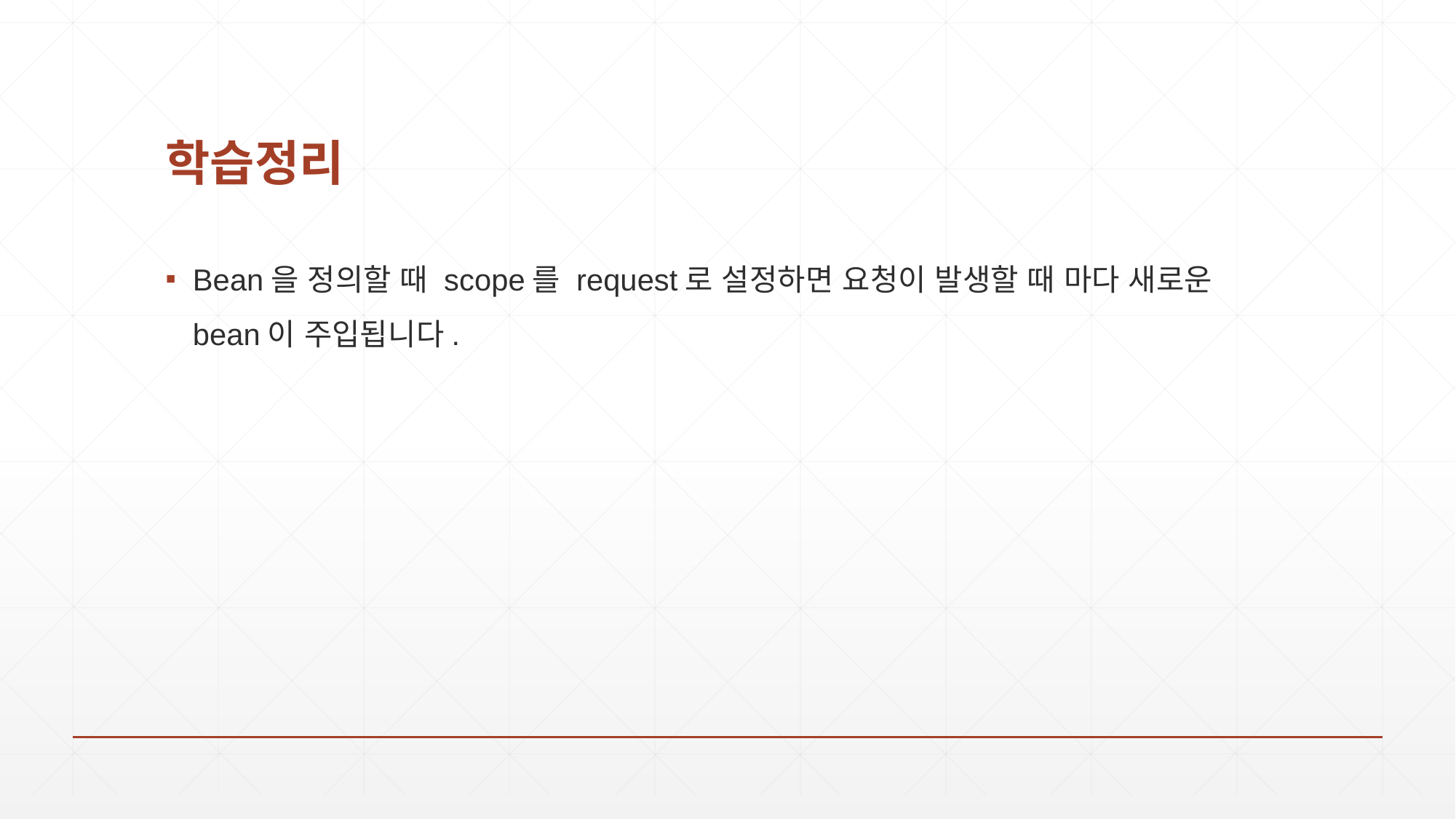

# 학습정리
Bean을 정의할 때 scope를 request로 설정하면 요청이 발생할 때 마다 새로운 bean이 주입됩니다.